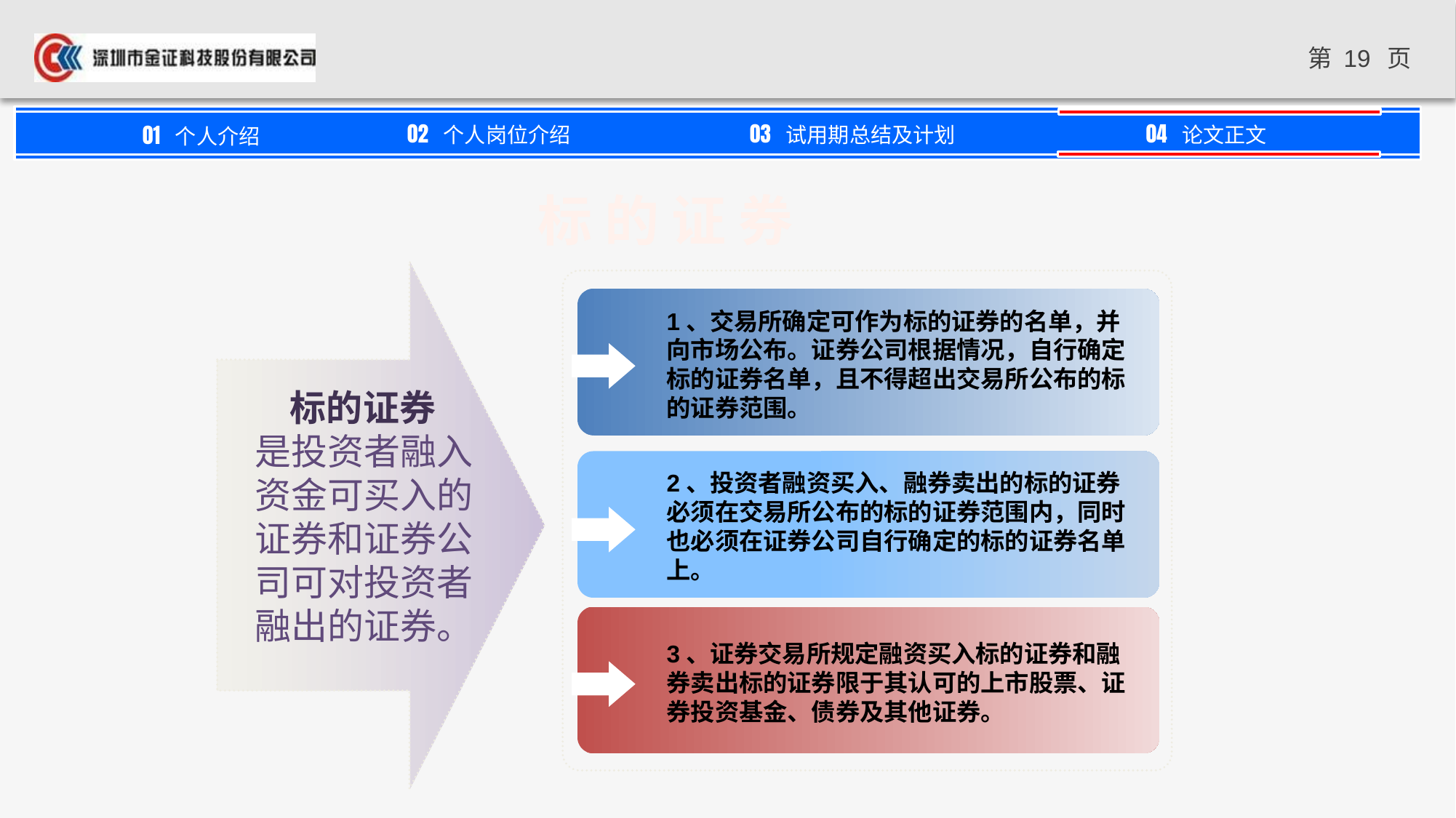

标 的 证 券

1、交易所确定可作为标的证券的名单，并向市场公布。证券公司根据情况，自行确定标的证券名单，且不得超出交易所公布的标的证券范围。
     标的证券 是投资者融入资金可买入的证券和证券公司可对投资者融出的证券。

2、投资者融资买入、融券卖出的标的证券必须在交易所公布的标的证券范围内，同时也必须在证券公司自行确定的标的证券名单上。

3、证券交易所规定融资买入标的证券和融券卖出标的证券限于其认可的上市股票、证券投资基金、债券及其他证券。